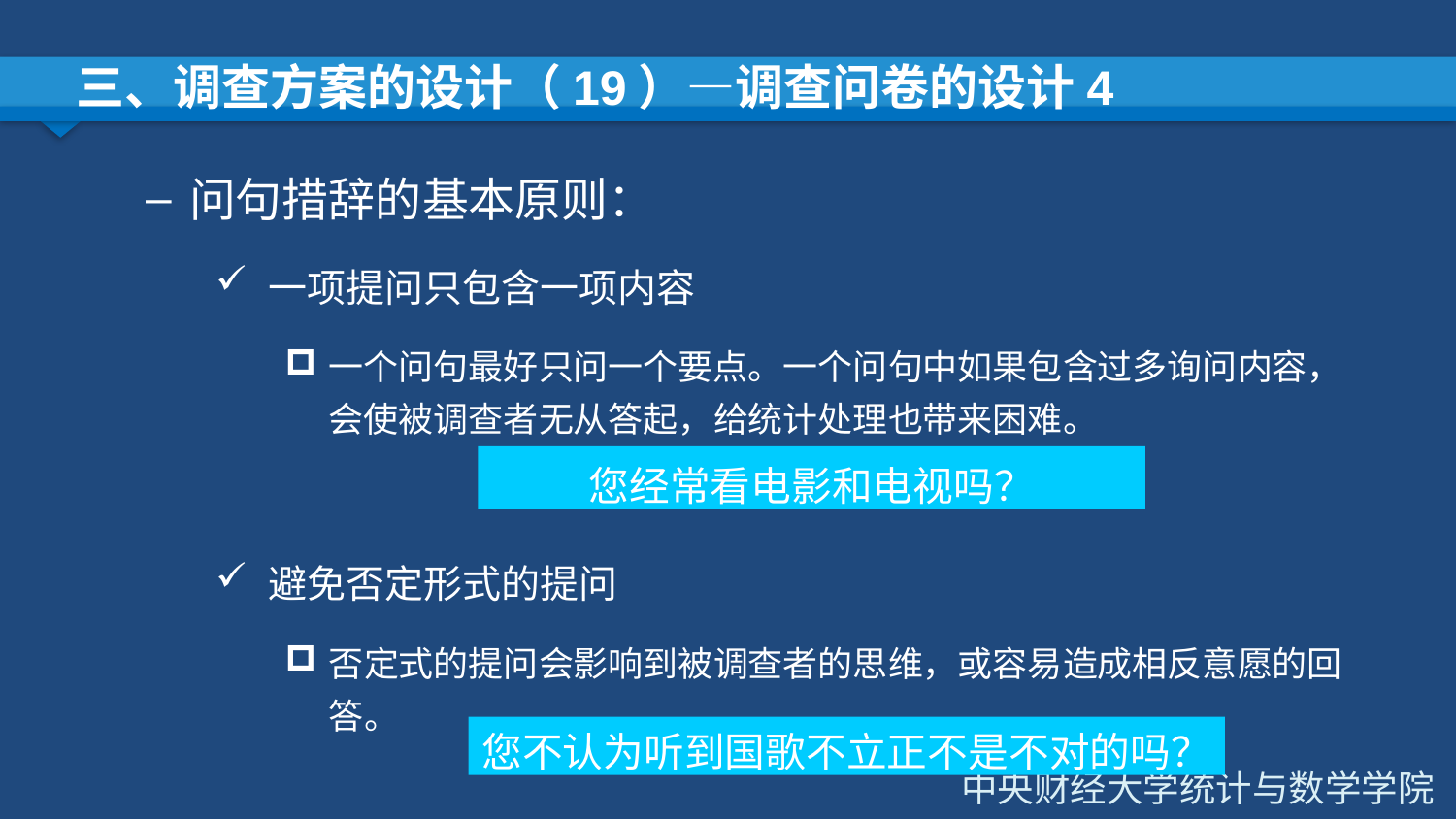

# 三、调查方案的设计（19）—调查问卷的设计4
问句措辞的基本原则：
一项提问只包含一项内容
一个问句最好只问一个要点。一个问句中如果包含过多询问内容，会使被调查者无从答起，给统计处理也带来困难。

避免否定形式的提问
否定式的提问会影响到被调查者的思维，或容易造成相反意愿的回答。
您经常看电影和电视吗？
您不认为听到国歌不立正不是不对的吗？